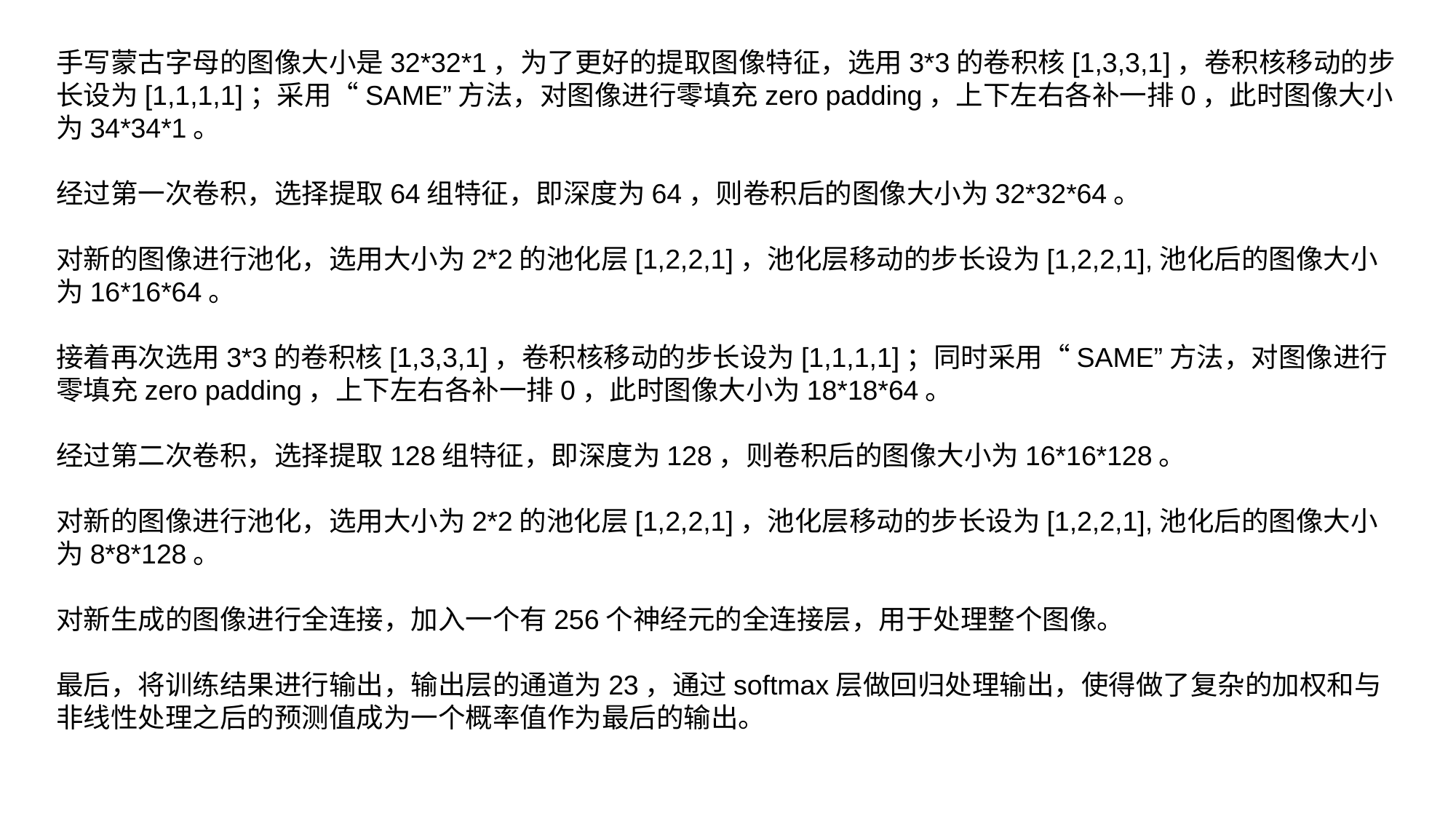

手写蒙古字母的图像大小是32*32*1，为了更好的提取图像特征，选用3*3的卷积核[1,3,3,1]，卷积核移动的步长设为[1,1,1,1]；采用“SAME”方法，对图像进行零填充zero padding，上下左右各补一排0，此时图像大小为34*34*1。

经过第一次卷积，选择提取64组特征，即深度为64，则卷积后的图像大小为32*32*64。

对新的图像进行池化，选用大小为2*2的池化层[1,2,2,1]，池化层移动的步长设为[1,2,2,1],池化后的图像大小为16*16*64。

接着再次选用3*3的卷积核[1,3,3,1]，卷积核移动的步长设为[1,1,1,1]；同时采用“SAME”方法，对图像进行零填充zero padding，上下左右各补一排0，此时图像大小为18*18*64。

经过第二次卷积，选择提取128组特征，即深度为128，则卷积后的图像大小为16*16*128。

对新的图像进行池化，选用大小为2*2的池化层[1,2,2,1]，池化层移动的步长设为[1,2,2,1],池化后的图像大小为8*8*128。

对新生成的图像进行全连接，加入一个有256个神经元的全连接层，用于处理整个图像。

最后，将训练结果进行输出，输出层的通道为23，通过softmax层做回归处理输出，使得做了复杂的加权和与非线性处理之后的预测值成为一个概率值作为最后的输出。